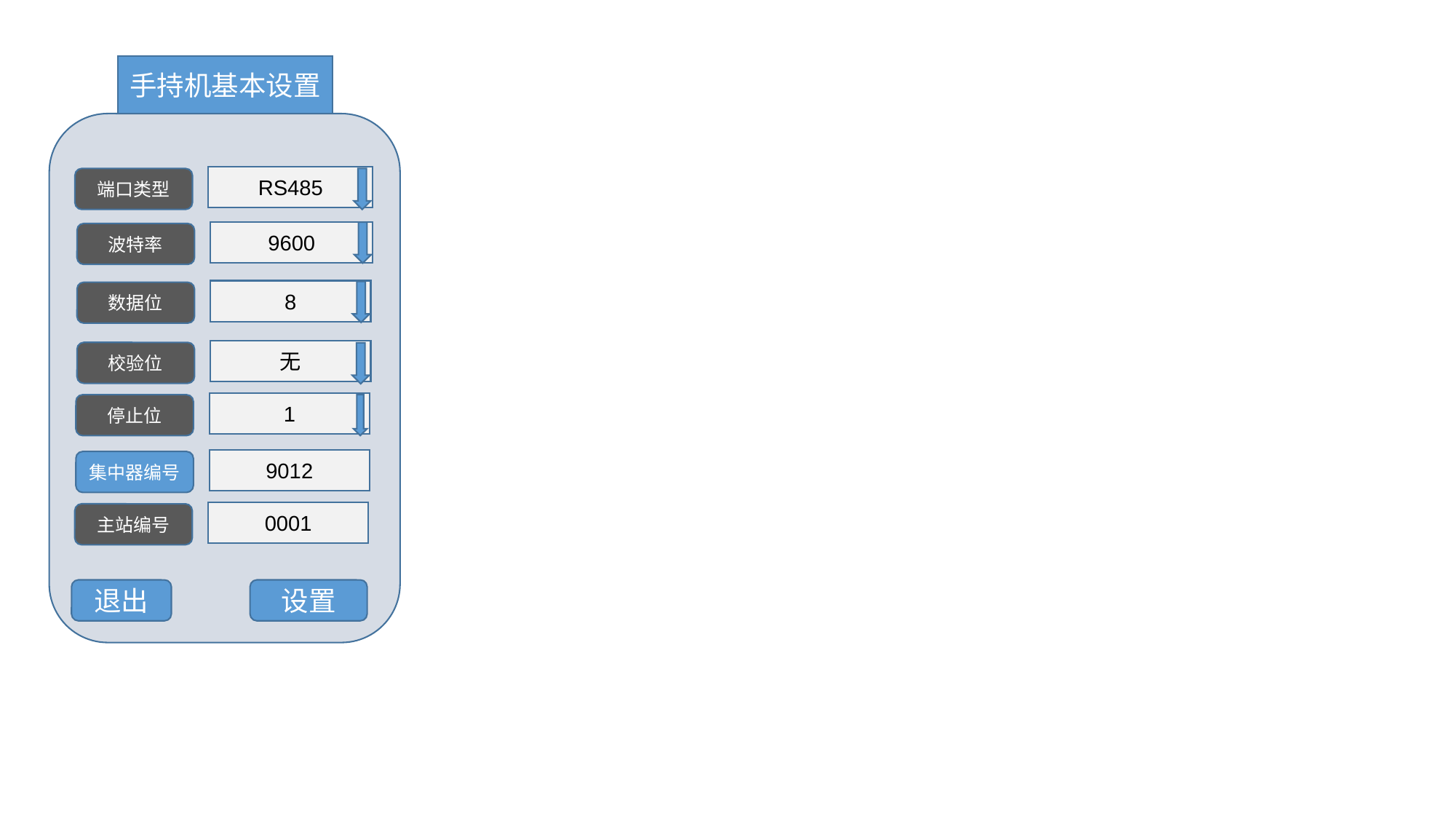

手持机基本设置

RS485

端口类型
9600

波特率
8

数据位
无
校验位

1

停止位
9012
集中器编号
0001
主站编号
退出
设置